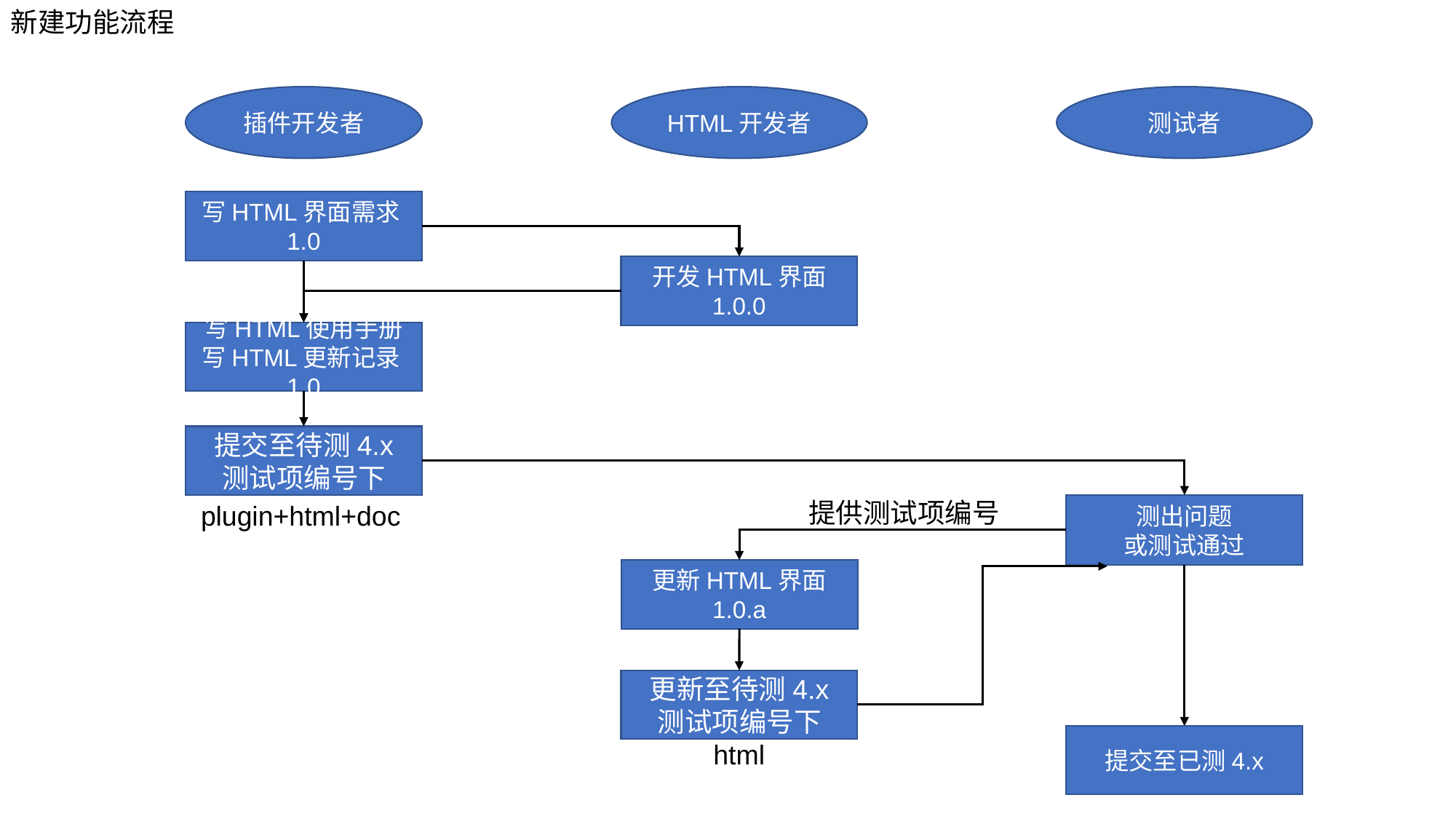

新建功能流程
插件开发者
HTML开发者
测试者
写HTML界面需求1.0
开发HTML界面
1.0.0
写HTML使用手册
写HTML更新记录1.0
提交至待测4.x
测试项编号下
提供测试项编号
plugin+html+doc
测出问题
或测试通过
更新HTML界面
1.0.a
更新至待测4.x
测试项编号下
提交至已测4.x
html